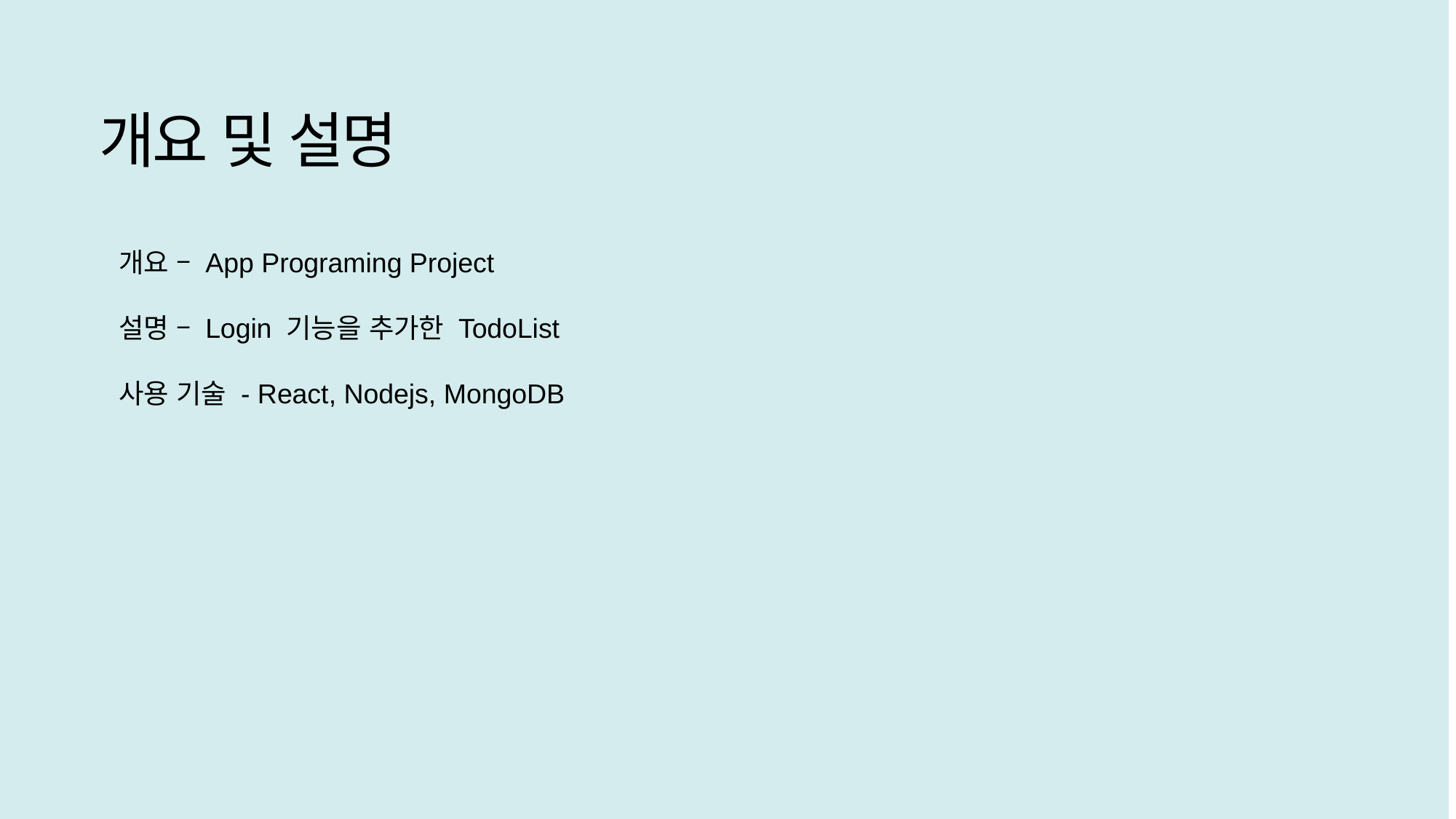

개요 및 설명
개요 – App Programing Project

설명 – Login 기능을 추가한 TodoList

사용 기술 - React, Nodejs, MongoDB